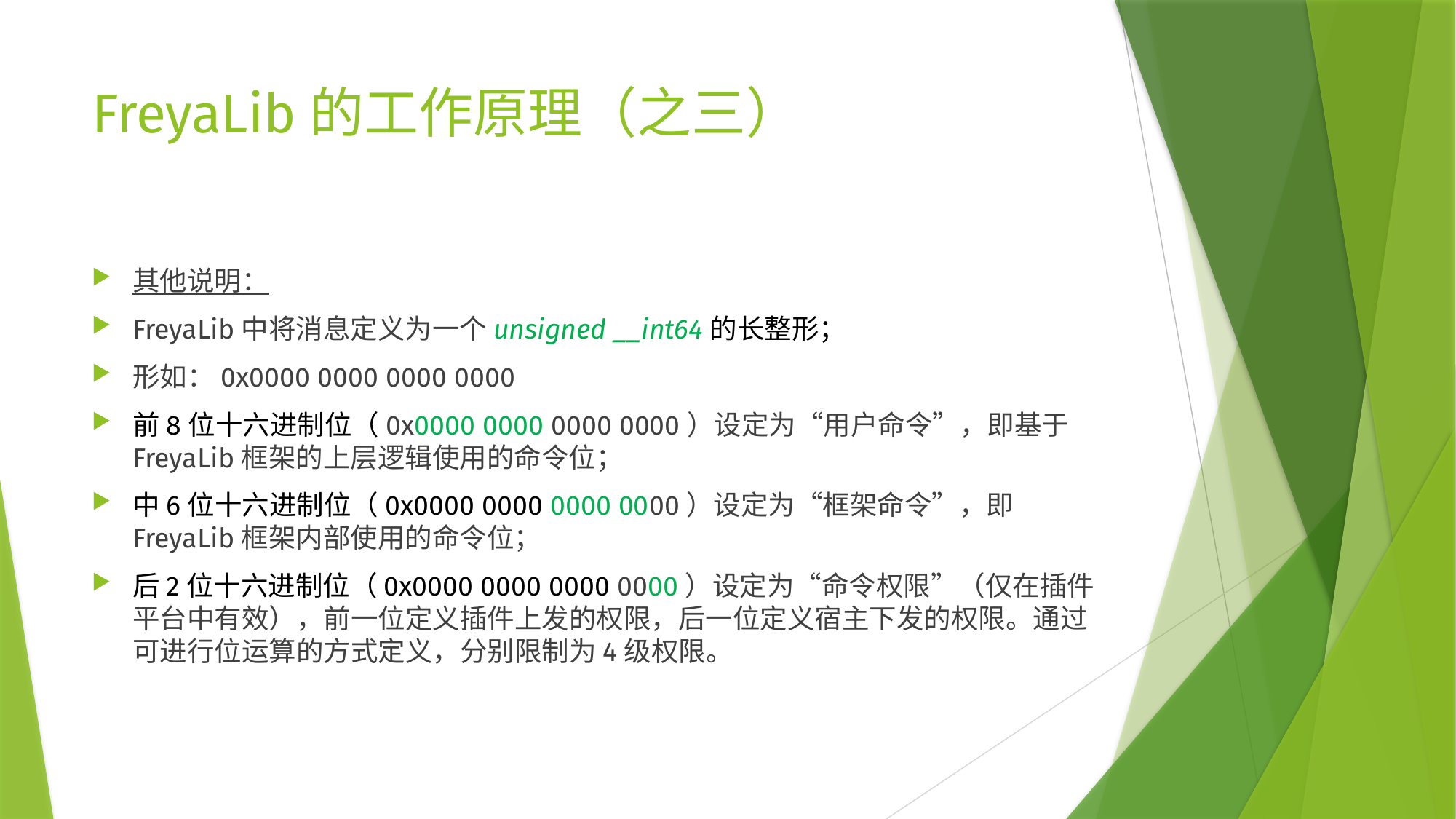

# FreyaLib的工作原理（之三）
其他说明：
FreyaLib中将消息定义为一个unsigned __int64的长整形；
形如：0x0000 0000 0000 0000
前8位十六进制位（0x0000 0000 0000 0000）设定为“用户命令”，即基于FreyaLib框架的上层逻辑使用的命令位；
中6位十六进制位（0x0000 0000 0000 0000）设定为“框架命令”，即FreyaLib框架内部使用的命令位；
后2位十六进制位（0x0000 0000 0000 0000）设定为“命令权限”（仅在插件平台中有效），前一位定义插件上发的权限，后一位定义宿主下发的权限。通过可进行位运算的方式定义，分别限制为4级权限。